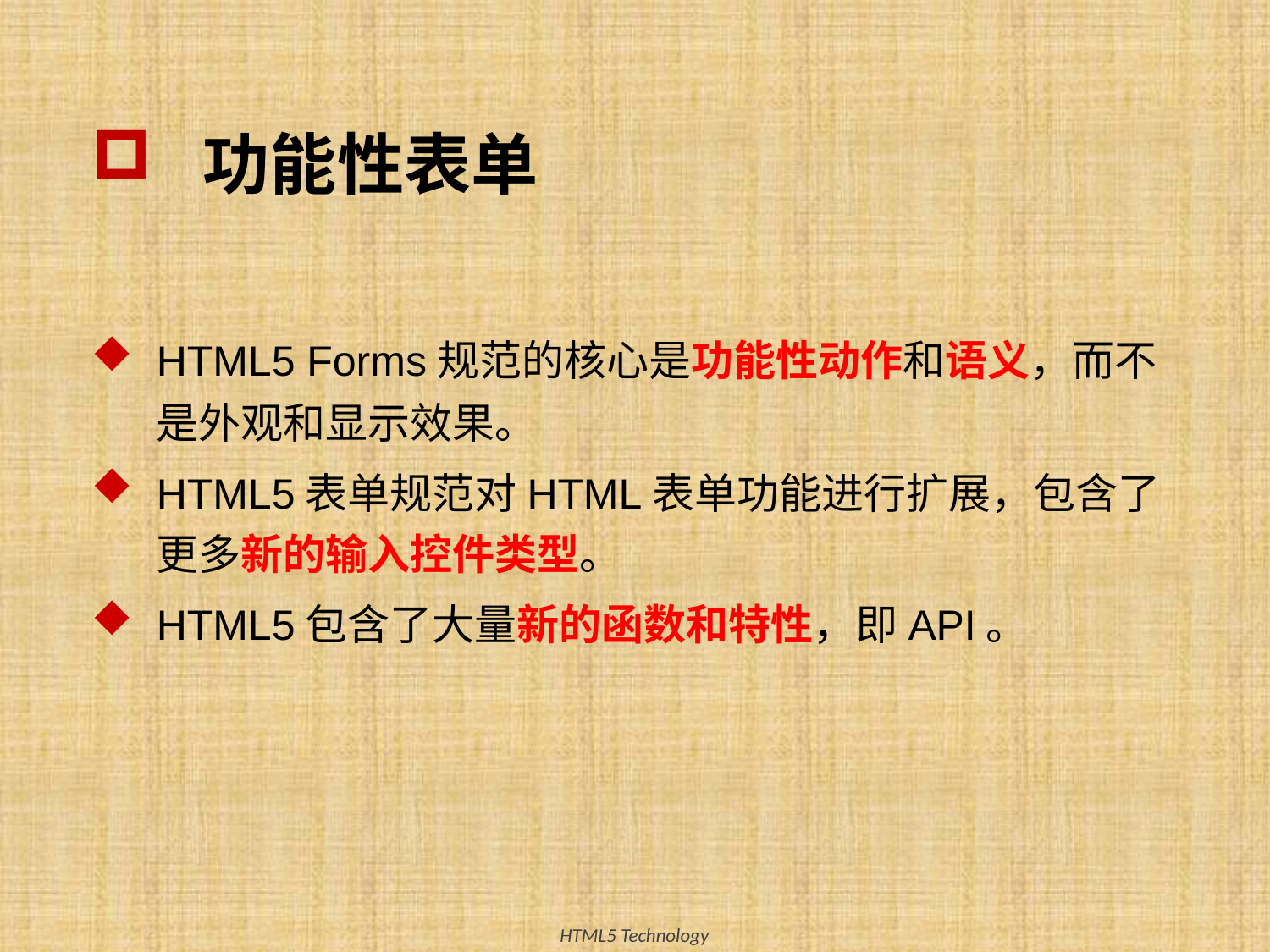

# 功能性表单
HTML5 Forms规范的核心是功能性动作和语义，而不是外观和显示效果。
HTML5表单规范对HTML表单功能进行扩展，包含了更多新的输入控件类型。
HTML5包含了大量新的函数和特性，即API。

24
HTML5 Technology